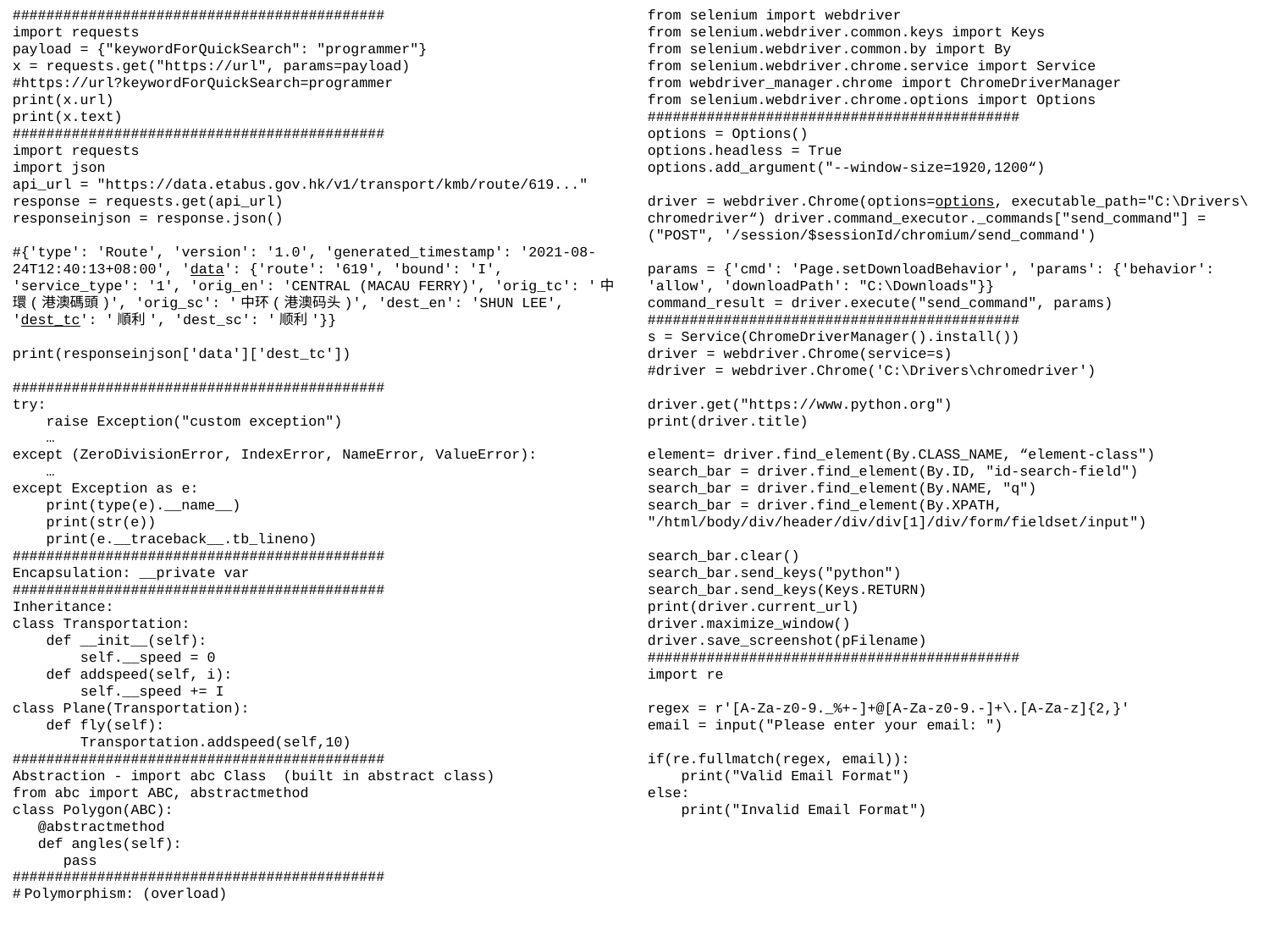

############################################
import requests
payload = {"keywordForQuickSearch": "programmer"}
x = requests.get("https://url", params=payload)
#https://url?keywordForQuickSearch=programmer
print(x.url)
print(x.text)
############################################
import requests
import json
api_url = "https://data.etabus.gov.hk/v1/transport/kmb/route/619..."
response = requests.get(api_url)
responseinjson = response.json()

#{'type': 'Route', 'version': '1.0', 'generated_timestamp': '2021-08-24T12:40:13+08:00', 'data': {'route': '619', 'bound': 'I', 'service_type': '1', 'orig_en': 'CENTRAL (MACAU FERRY)', 'orig_tc': '中環(港澳碼頭)', 'orig_sc': '中环(港澳码头)', 'dest_en': 'SHUN LEE', 'dest_tc': '順利', 'dest_sc': '顺利'}}

print(responseinjson['data']['dest_tc'])

############################################
try:
    raise Exception("custom exception")
    …
except (ZeroDivisionError, IndexError, NameError, ValueError):
    …
except Exception as e:
    print(type(e).__name__)
    print(str(e))
    print(e.__traceback__.tb_lineno)
############################################
Encapsulation: __private var
############################################
Inheritance:
class Transportation:
    def __init__(self):
        self.__speed = 0
    def addspeed(self, i):
        self.__speed += I
class Plane(Transportation):
    def fly(self):
        Transportation.addspeed(self,10)
############################################
Abstraction - import abc Class  (built in abstract class)
from abc import ABC, abstractmethod
class Polygon(ABC):
   @abstractmethod
   def angles(self):
      pass
############################################
# Polymorphism: (overload)

from selenium import webdriver
from selenium.webdriver.common.keys import Keys
from selenium.webdriver.common.by import By
from selenium.webdriver.chrome.service import Service
from webdriver_manager.chrome import ChromeDriverManager
from selenium.webdriver.chrome.options import Options
############################################
options = Options()
options.headless = True
options.add_argument("--window-size=1920,1200“)

driver = webdriver.Chrome(options=options, executable_path="C:\Drivers\chromedriver“) driver.command_executor._commands["send_command"] = ("POST", '/session/$sessionId/chromium/send_command')
params = {'cmd': 'Page.setDownloadBehavior', 'params': {'behavior': 'allow', 'downloadPath': "C:\Downloads"}}
command_result = driver.execute("send_command", params)
############################################
s = Service(ChromeDriverManager().install())
driver = webdriver.Chrome(service=s)
#driver = webdriver.Chrome('C:\Drivers\chromedriver')
driver.get("https://www.python.org")
print(driver.title)

element= driver.find_element(By.CLASS_NAME, “element-class")
search_bar = driver.find_element(By.ID, "id-search-field")
search_bar = driver.find_element(By.NAME, "q")
search_bar = driver.find_element(By.XPATH, "/html/body/div/header/div/div[1]/div/form/fieldset/input")

search_bar.clear()
search_bar.send_keys("python")
search_bar.send_keys(Keys.RETURN)
print(driver.current_url)
driver.maximize_window()
driver.save_screenshot(pFilename)
############################################
import re

regex = r'[A-Za-z0-9._%+-]+@[A-Za-z0-9.-]+\.[A-Za-z]{2,}'
email = input("Please enter your email: ")
if(re.fullmatch(regex, email)):
    print("Valid Email Format")
else:
    print("Invalid Email Format")